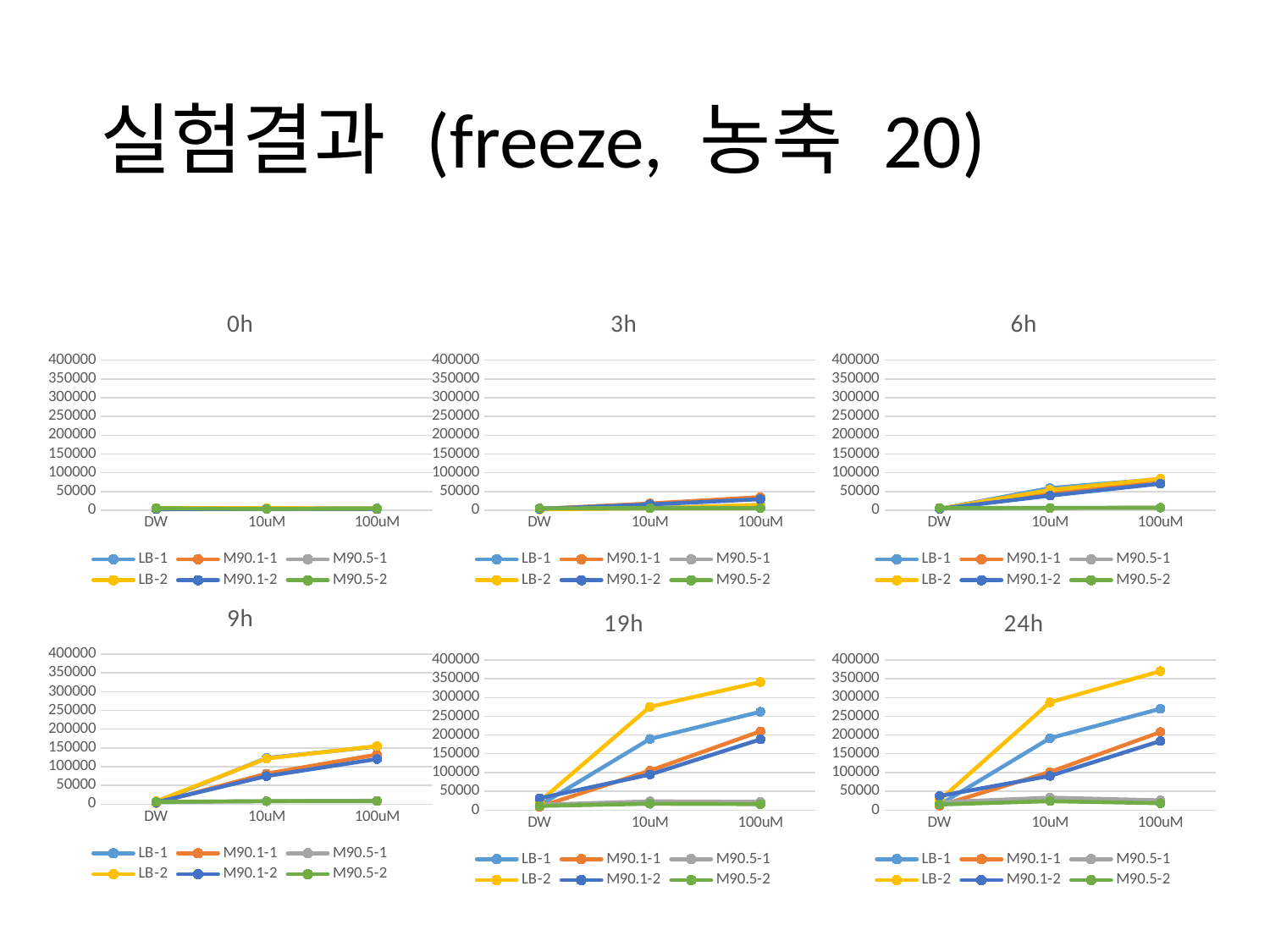

# 실험결과 (freeze, 농축 20)

### Chart: 0h

| Category | LB-1 | M90.1-1 | M90.5-1 | LB-2 | M90.1-2 | M90.5-2 |
|---|---|---|---|---|---|---|
| DW | 5076.061202107259 | 2629.962125442864 | 4277.9407944033 | 5463.3244382642815 | 2720.1879556754993 | 5099.799442595694 |
| 10uM | 4551.8148515571565 | 3172.1308861620705 | 3144.745323504039 | 5447.608825524379 | 3560.3039942113082 | 3421.611367975371 |
| 100uM | 4635.243969333607 | 2928.086597199552 | 4128.014880012854 | 4944.092092669219 | 3699.185578489175 | 4702.483065448628 |

### Chart: 3h

| Category | LB-1 | M90.1-1 | M90.5-1 | LB-2 | M90.1-2 | M90.5-2 |
|---|---|---|---|---|---|---|
| DW | 2690.7311947159333 | 3583.667036897479 | 5030.506641951679 | 2412.821128108867 | 3478.597219592977 | 5163.560857362759 |
| 10uM | 5692.978465769505 | 17922.99047475249 | 5373.80138182862 | 4939.147808943126 | 15258.346467336307 | 5542.619793815386 |
| 100uM | 13454.517749180392 | 34883.41678696203 | 5521.702161030148 | 14465.153646090646 | 29344.901654475354 | 5528.797765705927 |

### Chart: 6h

| Category | LB-1 | M90.1-1 | M90.5-1 | LB-2 | M90.1-2 | M90.5-2 |
|---|---|---|---|---|---|---|
| DW | 3541.7334378102105 | 3450.8573514466284 | 5090.933422507982 | 3797.234415307116 | 3734.859283738938 | 5963.591255550598 |
| 10uM | 58873.206552300806 | 45334.48662923682 | 6109.420152816679 | 53993.14560320702 | 38767.71762070821 | 5996.202995546504 |
| 100uM | 82999.75054745603 | 81927.62010695628 | 6536.465121782253 | 83985.60932314523 | 70748.90094824292 | 6776.192263726975 |

### Chart: 9h

| Category | LB-1 | M90.1-1 | M90.5-1 | LB-2 | M90.1-2 | M90.5-2 |
|---|---|---|---|---|---|---|
| DW | 4741.710849113739 | 3322.5400718510573 | 5830.443817210103 | 7606.107201063173 | 5108.018383866804 | 6352.170823382134 |
| 10uM | 123281.43715486168 | 81405.24284190669 | 8037.173326076131 | 121739.52230967178 | 74835.879610693 | 7898.960494238704 |
| 100uM | 153555.86385867646 | 132340.88339520953 | 9226.499698781241 | 154836.37578084687 | 120364.90658076665 | 8206.81239229268 |

### Chart: 19h

| Category | LB-1 | M90.1-1 | M90.5-1 | LB-2 | M90.1-2 | M90.5-2 |
|---|---|---|---|---|---|---|
| DW | 12401.688011367069 | 8646.834674221163 | 14119.260129198105 | 22747.21380455893 | 31534.16702461999 | 10926.316316534647 |
| 10uM | 189634.55706052048 | 104997.18666212859 | 23249.925100976776 | 275125.85983917443 | 94715.84540940962 | 16729.258033511884 |
| 100uM | 261921.13641970762 | 209944.95209425746 | 21889.16839255813 | 341164.01776820986 | 188436.30845269296 | 15748.309631305008 |

### Chart: 24h

| Category | LB-1 | M90.1-1 | M90.5-1 | LB-2 | M90.1-2 | M90.5-2 |
|---|---|---|---|---|---|---|
| DW | 14256.16179111798 | 11640.32533271733 | 20898.846504156234 | 26318.897469117983 | 37495.11588175936 | 14865.515700324655 |
| 10uM | 191669.12195549143 | 101338.9921199571 | 32921.079435757216 | 287127.9798357013 | 90950.92029343518 | 23668.1796400818 |
| 100uM | 269925.15122849104 | 207946.07573926725 | 25924.875704170194 | 370294.5045062546 | 184119.28424815962 | 18188.574465774032 |